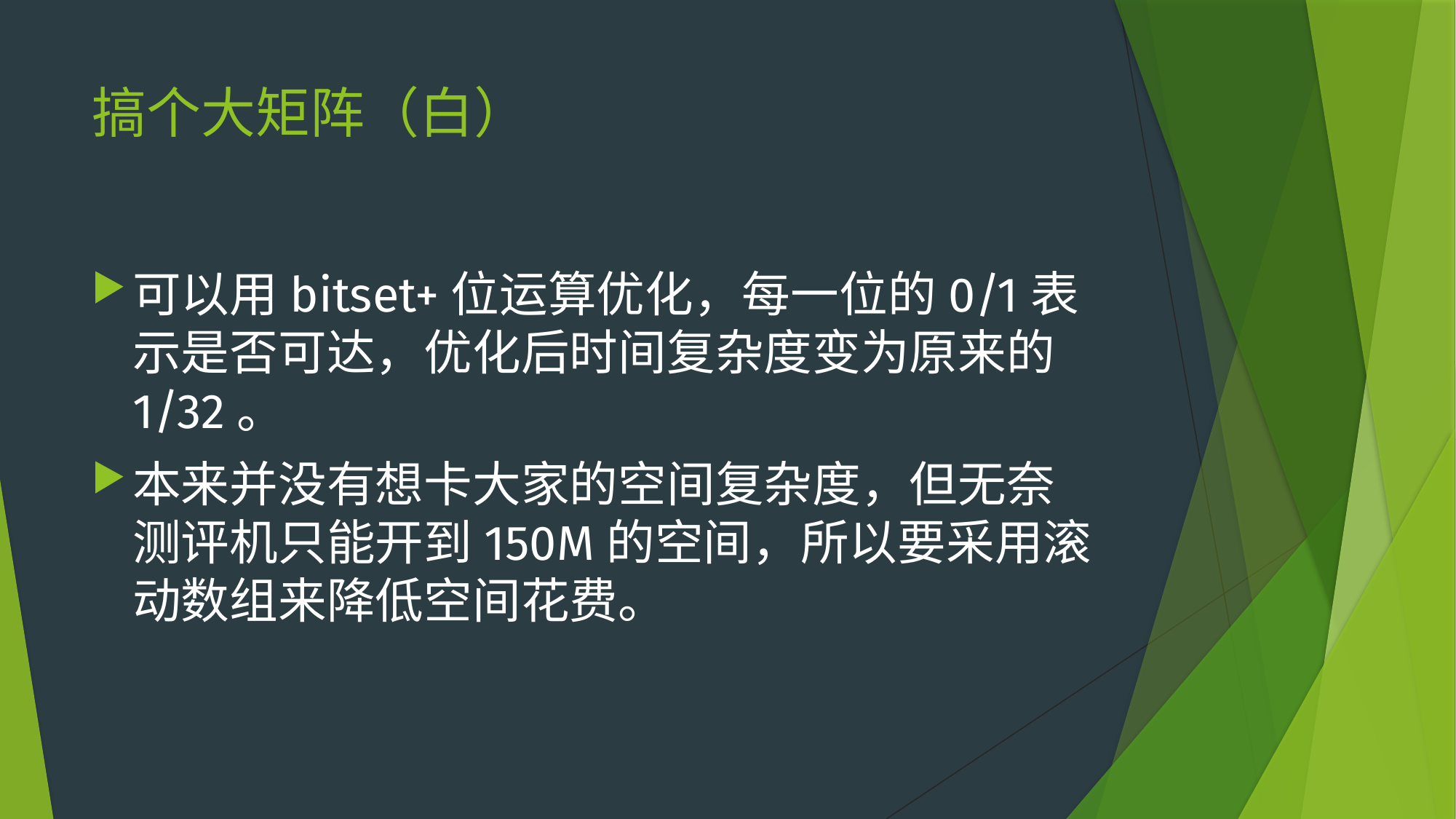

# 搞个大矩阵（白）
可以用bitset+位运算优化，每一位的0/1表示是否可达，优化后时间复杂度变为原来的1/32。
本来并没有想卡大家的空间复杂度，但无奈测评机只能开到150M的空间，所以要采用滚动数组来降低空间花费。